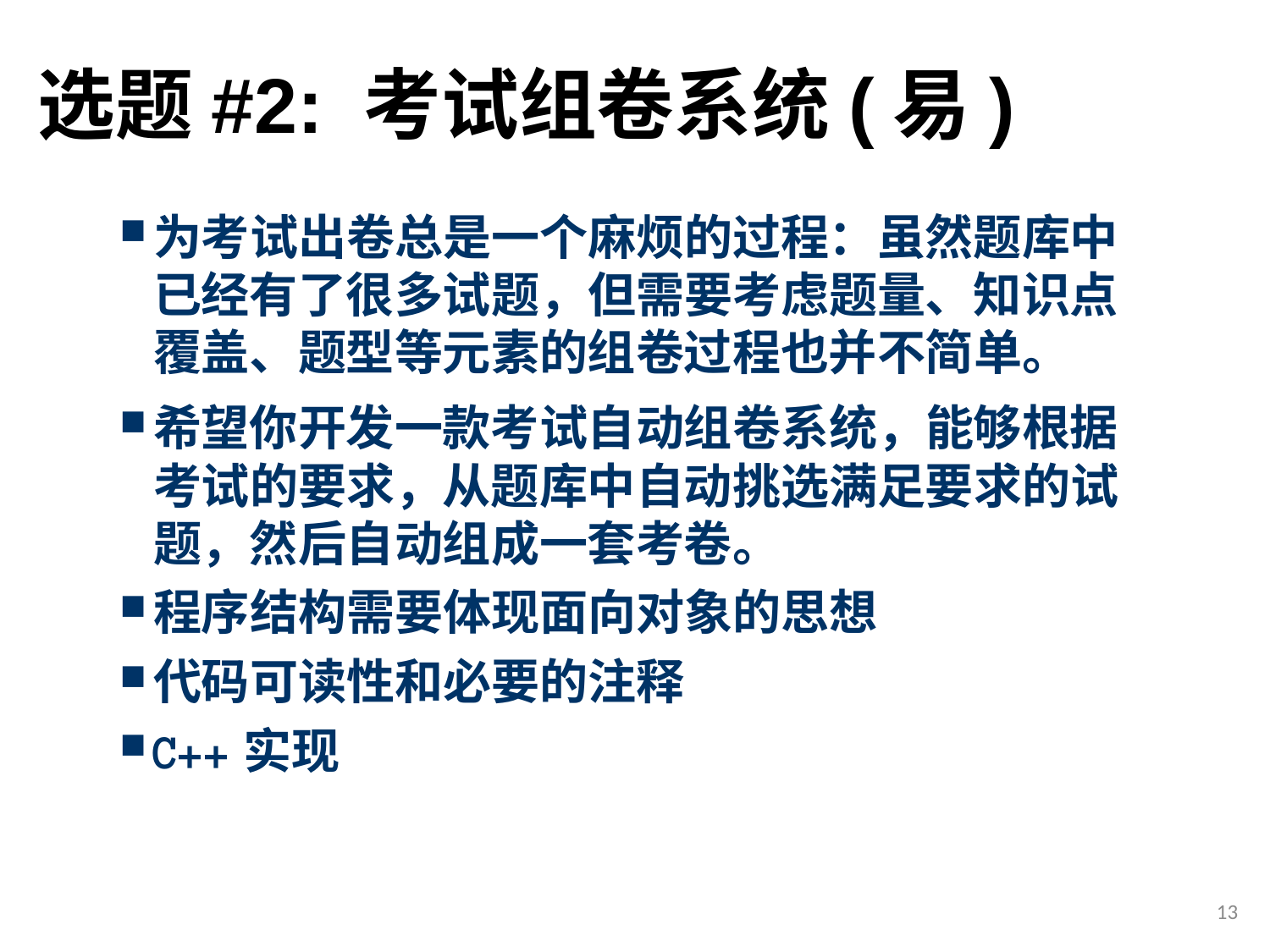

# 选题#2: 考试组卷系统(易)
为考试出卷总是一个麻烦的过程：虽然题库中已经有了很多试题，但需要考虑题量、知识点覆盖、题型等元素的组卷过程也并不简单。
希望你开发一款考试自动组卷系统，能够根据考试的要求，从题库中自动挑选满足要求的试题，然后自动组成一套考卷。
程序结构需要体现面向对象的思想
代码可读性和必要的注释
C++实现

13